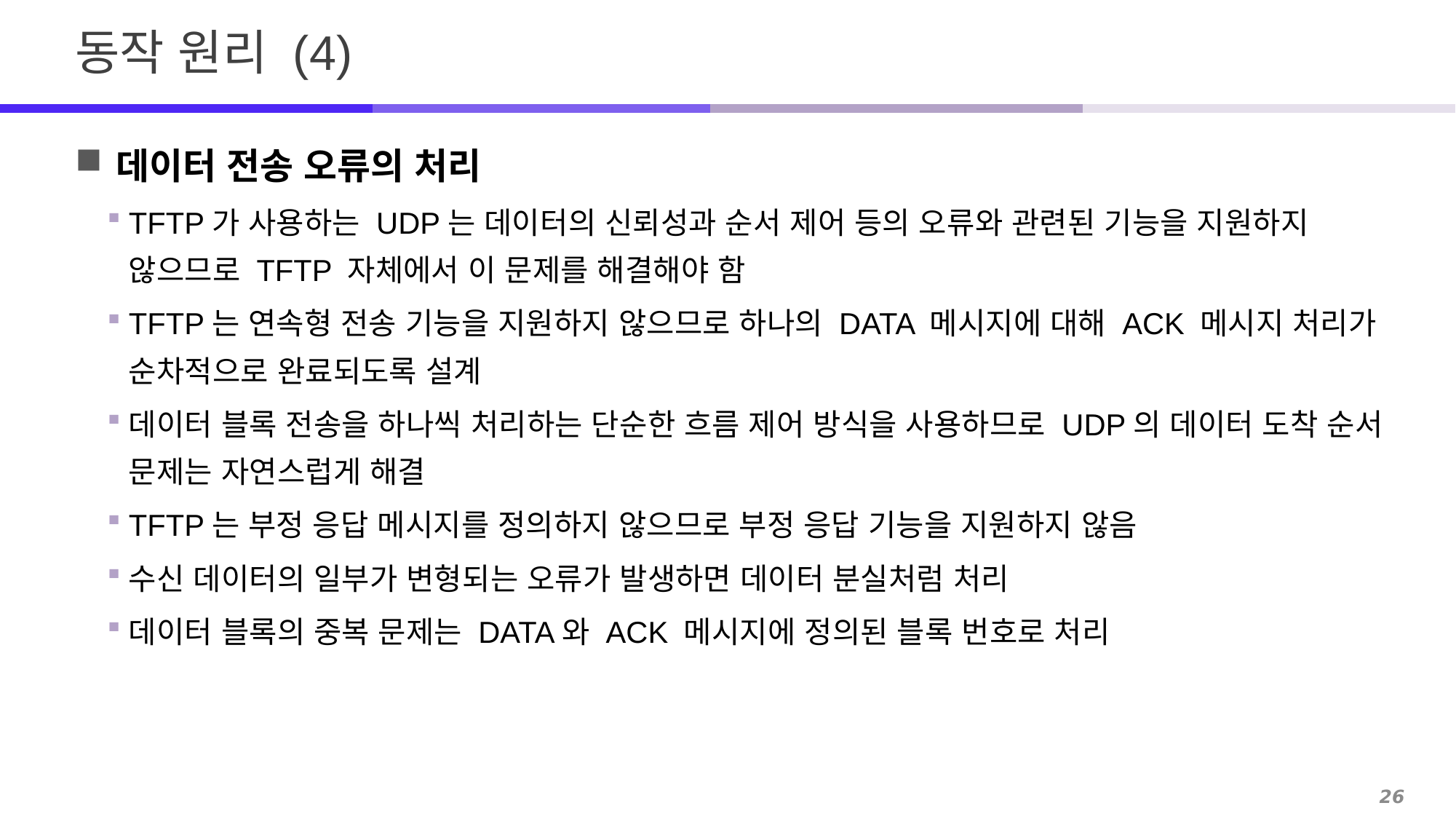

# 동작 원리 (4)
데이터 전송 오류의 처리
TFTP가 사용하는 UDP는 데이터의 신뢰성과 순서 제어 등의 오류와 관련된 기능을 지원하지 않으므로 TFTP 자체에서 이 문제를 해결해야 함
TFTP는 연속형 전송 기능을 지원하지 않으므로 하나의 DATA 메시지에 대해 ACK 메시지 처리가 순차적으로 완료되도록 설계
데이터 블록 전송을 하나씩 처리하는 단순한 흐름 제어 방식을 사용하므로 UDP의 데이터 도착 순서 문제는 자연스럽게 해결
TFTP는 부정 응답 메시지를 정의하지 않으므로 부정 응답 기능을 지원하지 않음
수신 데이터의 일부가 변형되는 오류가 발생하면 데이터 분실처럼 처리
데이터 블록의 중복 문제는 DATA와 ACK 메시지에 정의된 블록 번호로 처리